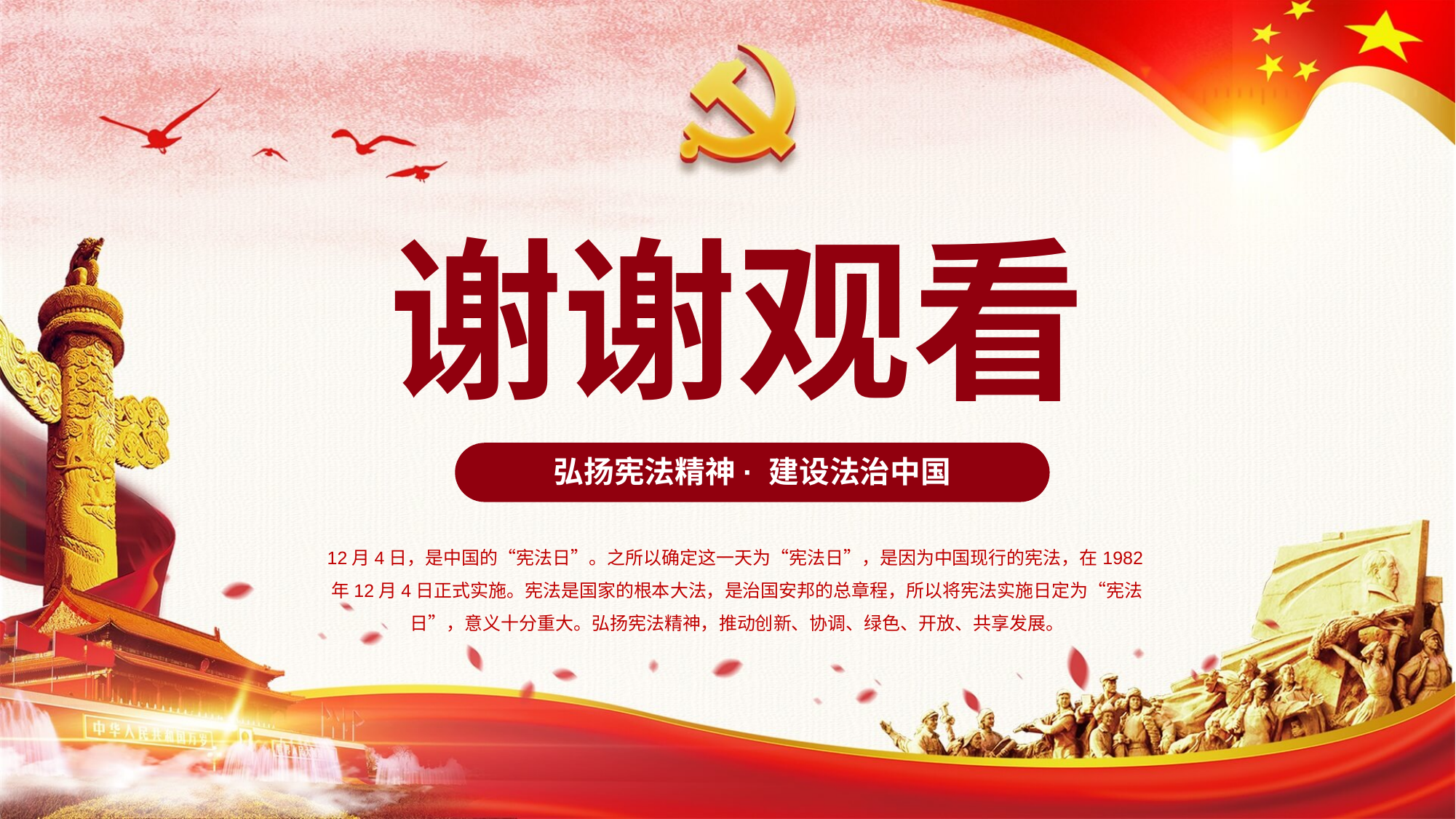

谢谢观看

弘扬宪法精神· 建设法治中国
12月4日，是中国的“宪法日”。之所以确定这一天为“宪法日”，是因为中国现行的宪法，在1982年12月4日正式实施。宪法是国家的根本大法，是治国安邦的总章程，所以将宪法实施日定为“宪法日”，意义十分重大。弘扬宪法精神，推动创新、协调、绿色、开放、共享发展。